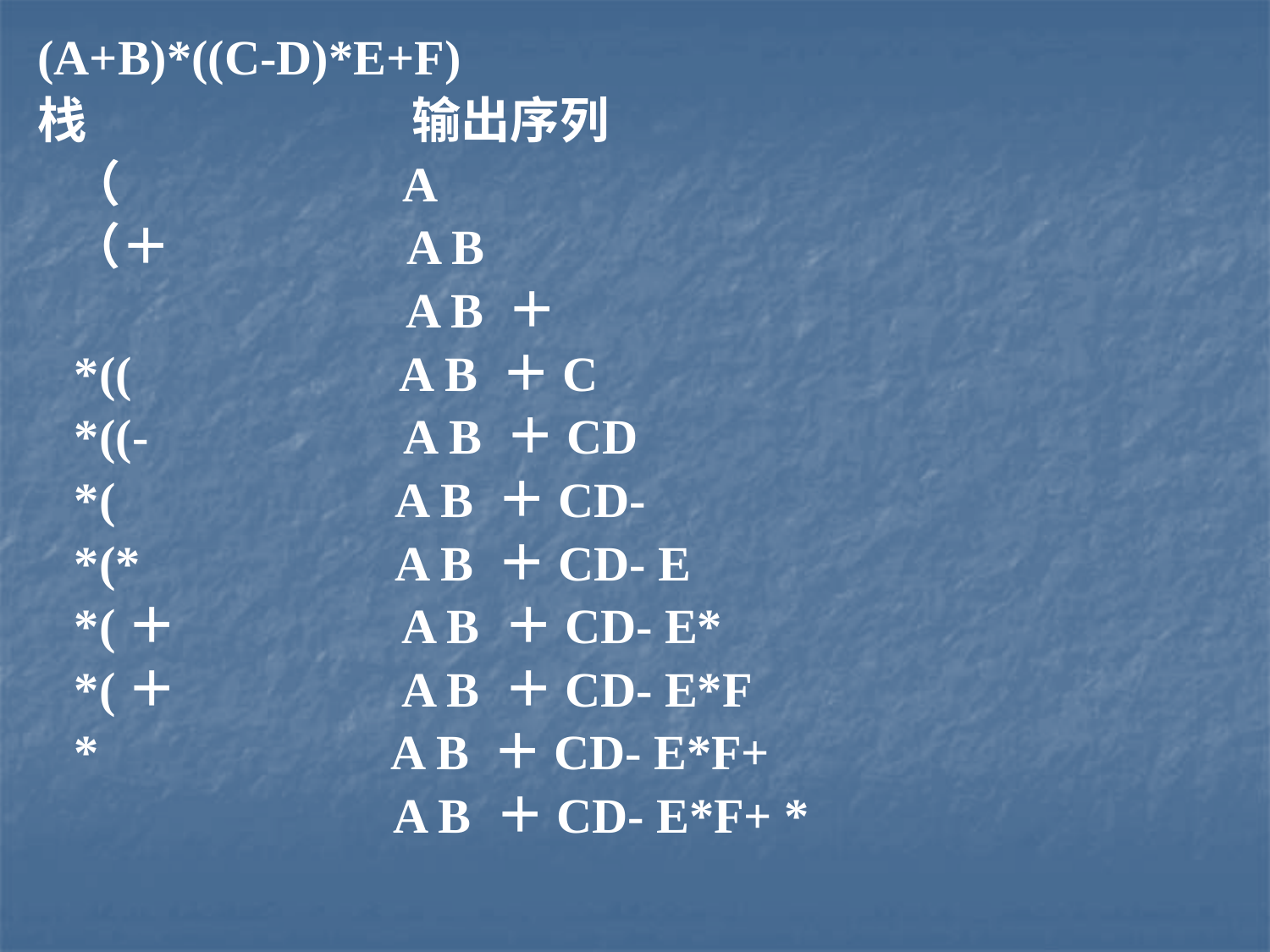

(A+B)*((C-D)*E+F)
栈                             输出序列
  （                        A
  （＋                    A B
                              A B ＋
   *((                      A B ＋C
   *((-                     A B ＋CD
   *(                       A B ＋CD-
   *(*                     A B ＋CD- E
   *(＋                   A B ＋CD- E*
   *(＋                   A B ＋CD- E*F
   *                        A B ＋CD- E*F+
                             A B ＋CD- E*F+ *